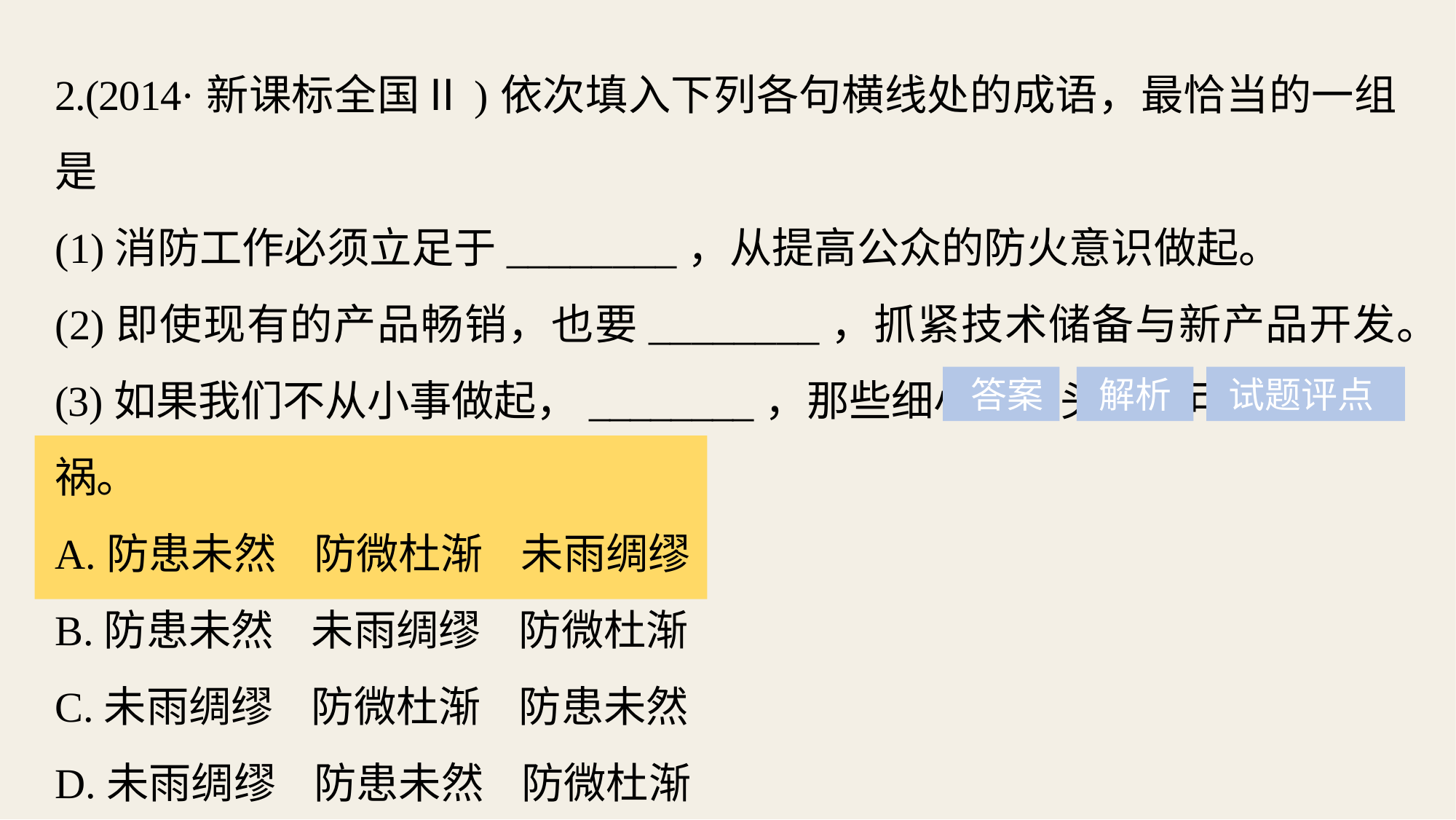

2.(2014·新课标全国Ⅱ)依次填入下列各句横线处的成语，最恰当的一组是
(1)消防工作必须立足于________，从提高公众的防火意识做起。
(2)即使现有的产品畅销，也要________，抓紧技术储备与新产品开发。
(3)如果我们不从小事做起，________，那些细小的苗头最终可能酿成大祸。
A.防患未然    防微杜渐    未雨绸缪
B.防患未然    未雨绸缪    防微杜渐
C.未雨绸缪    防微杜渐    防患未然
D.未雨绸缪    防患未然    防微杜渐
 答案
解析
试题评点